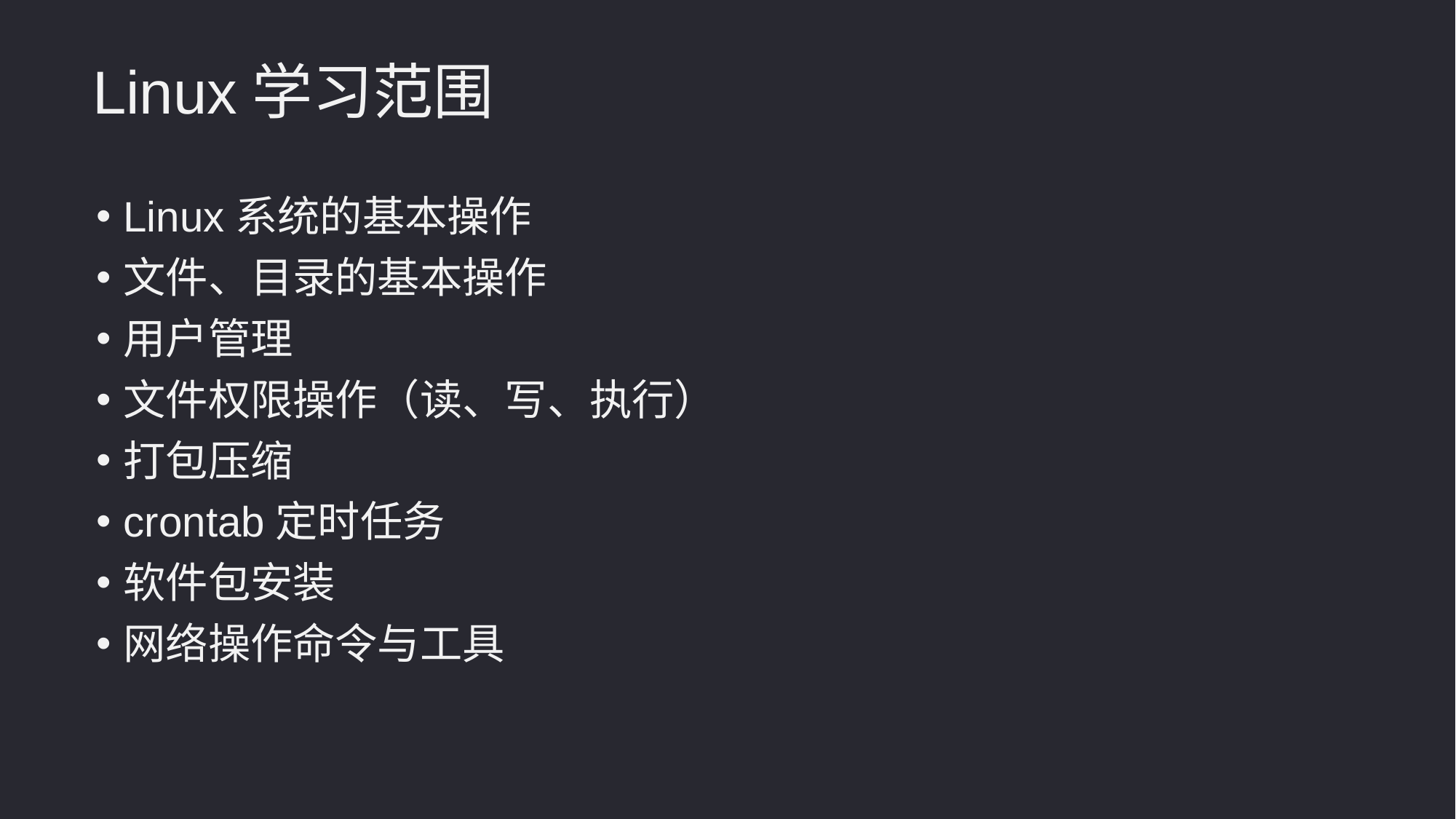

Linux学习范围
Linux系统的基本操作
文件、目录的基本操作
用户管理
文件权限操作（读、写、执行）
打包压缩
crontab定时任务
软件包安装
网络操作命令与工具